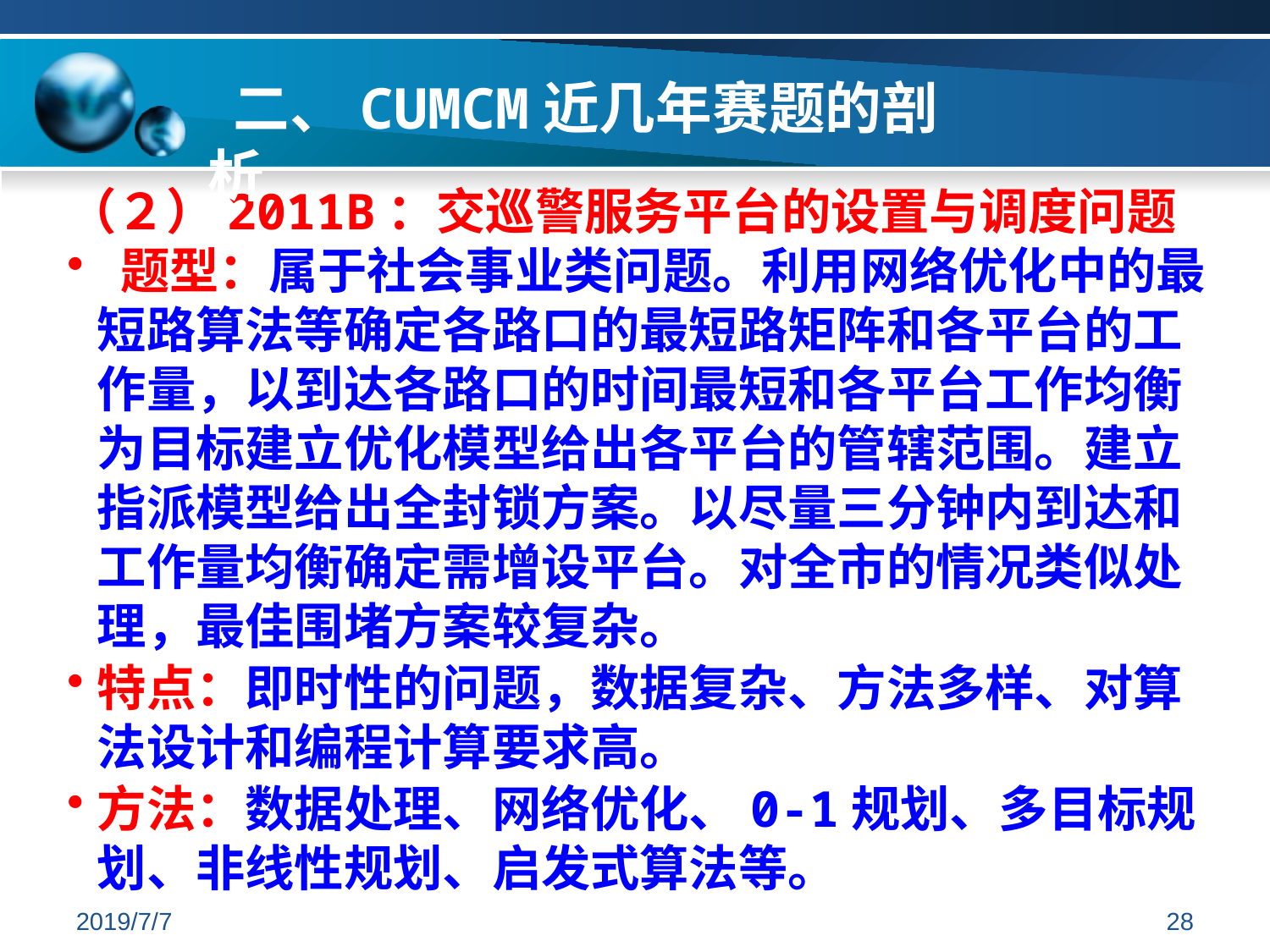

二、CUMCM近几年赛题的剖析
（２）2011B：交巡警服务平台的设置与调度问题
 题型：属于社会事业类问题。利用网络优化中的最短路算法等确定各路口的最短路矩阵和各平台的工作量，以到达各路口的时间最短和各平台工作均衡为目标建立优化模型给出各平台的管辖范围。建立指派模型给出全封锁方案。以尽量三分钟内到达和工作量均衡确定需增设平台。对全市的情况类似处理，最佳围堵方案较复杂。
特点：即时性的问题，数据复杂、方法多样、对算法设计和编程计算要求高。
方法：数据处理、网络优化、0-1规划、多目标规划、非线性规划、启发式算法等。
2019/7/7
28